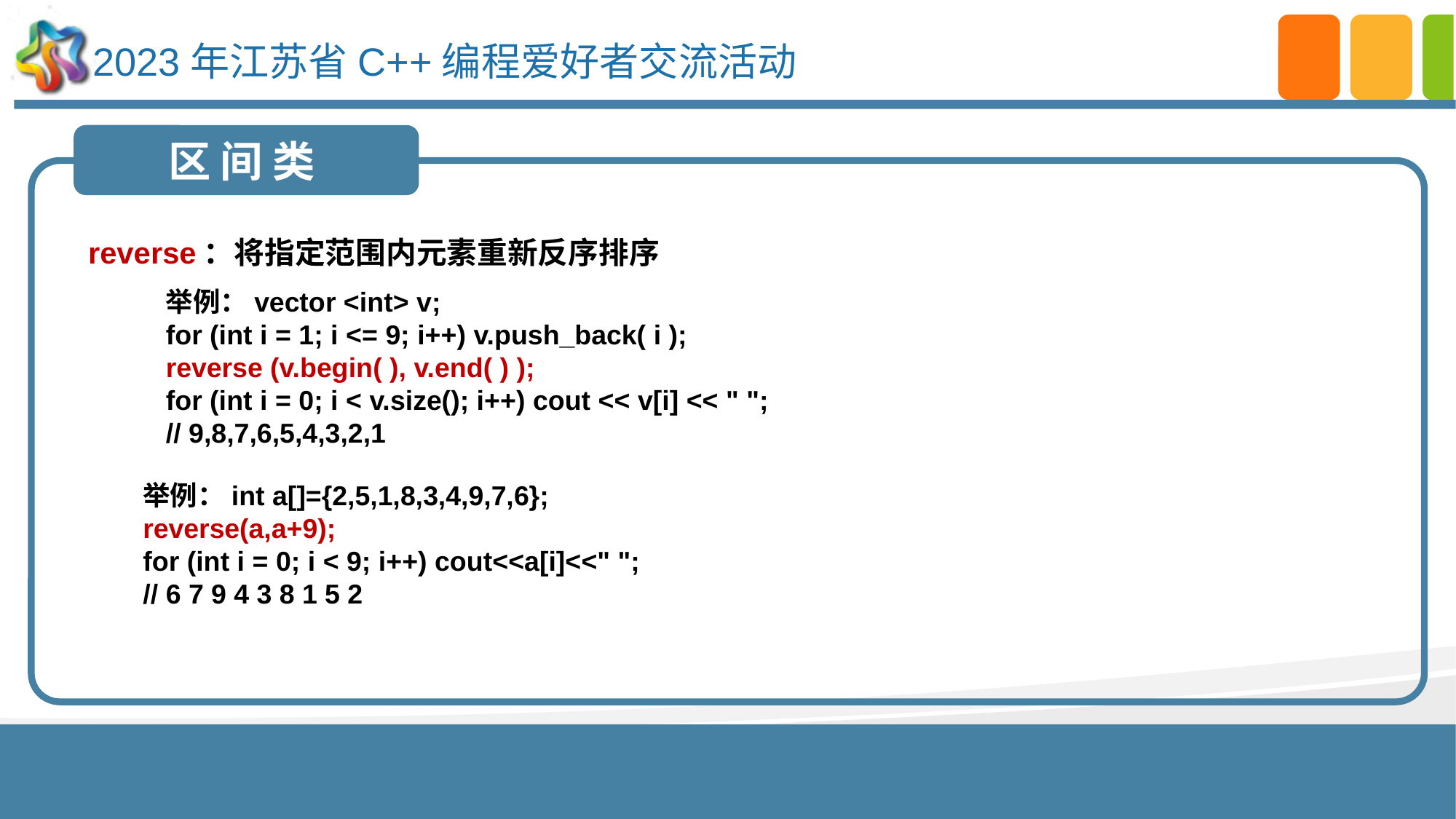

区 间 类
reverse：将指定范围内元素重新反序排序

举例：vector <int> v;
for (int i = 1; i <= 9; i++) v.push_back( i );
reverse (v.begin( ), v.end( ) );
for (int i = 0; i < v.size(); i++) cout << v[i] << " ";
// 9,8,7,6,5,4,3,2,1
举例：int a[]={2,5,1,8,3,4,9,7,6};
reverse(a,a+9);
for (int i = 0; i < 9; i++) cout<<a[i]<<" ";
// 6 7 9 4 3 8 1 5 2